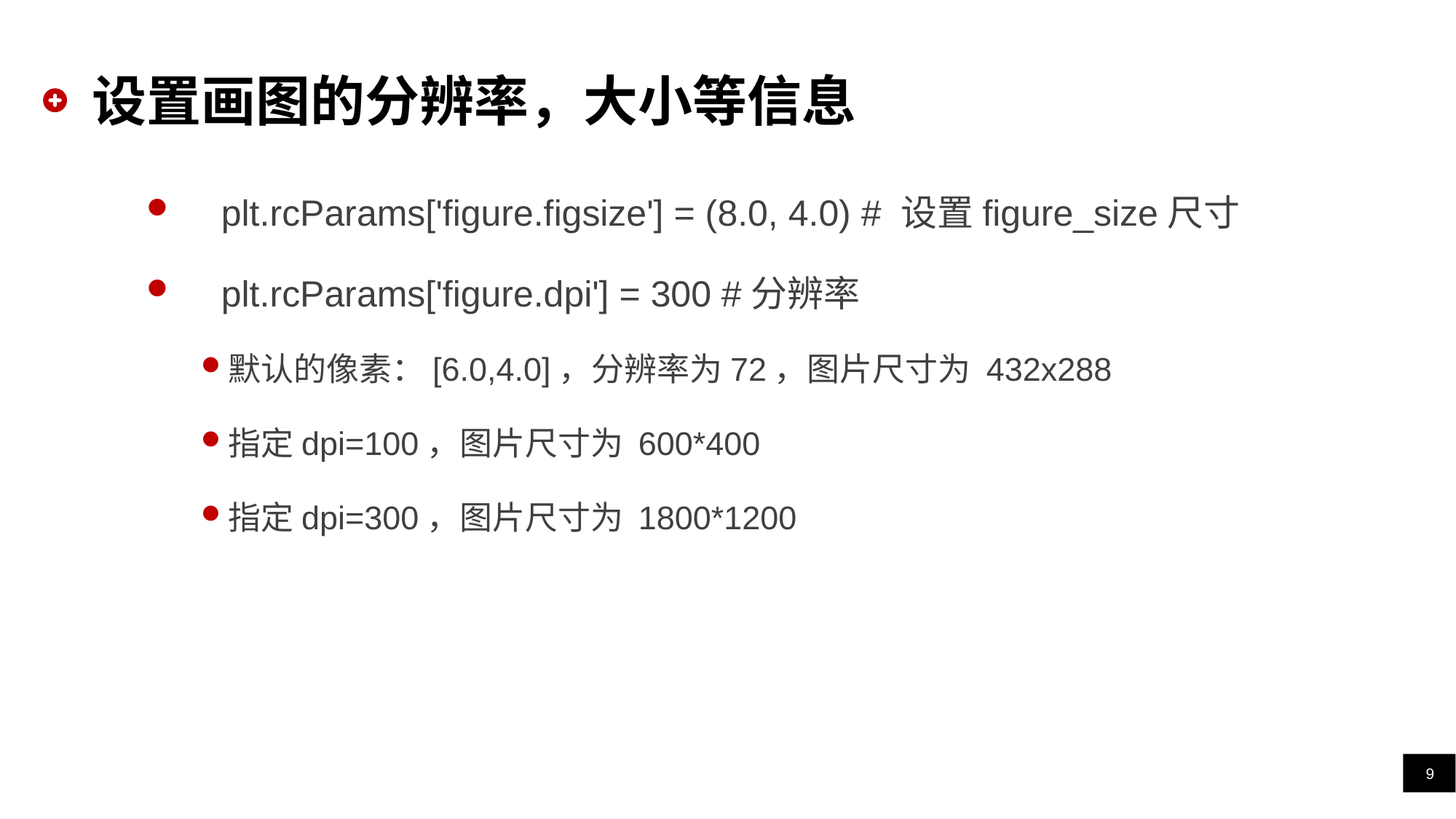

# 设置画图的分辨率，大小等信息
    plt.rcParams['figure.figsize'] = (8.0, 4.0) # 设置figure_size尺寸
    plt.rcParams['figure.dpi'] = 300 #分辨率
默认的像素：[6.0,4.0]，分辨率为72，图片尺寸为 432x288
指定dpi=100，图片尺寸为 600*400
指定dpi=300，图片尺寸为 1800*1200